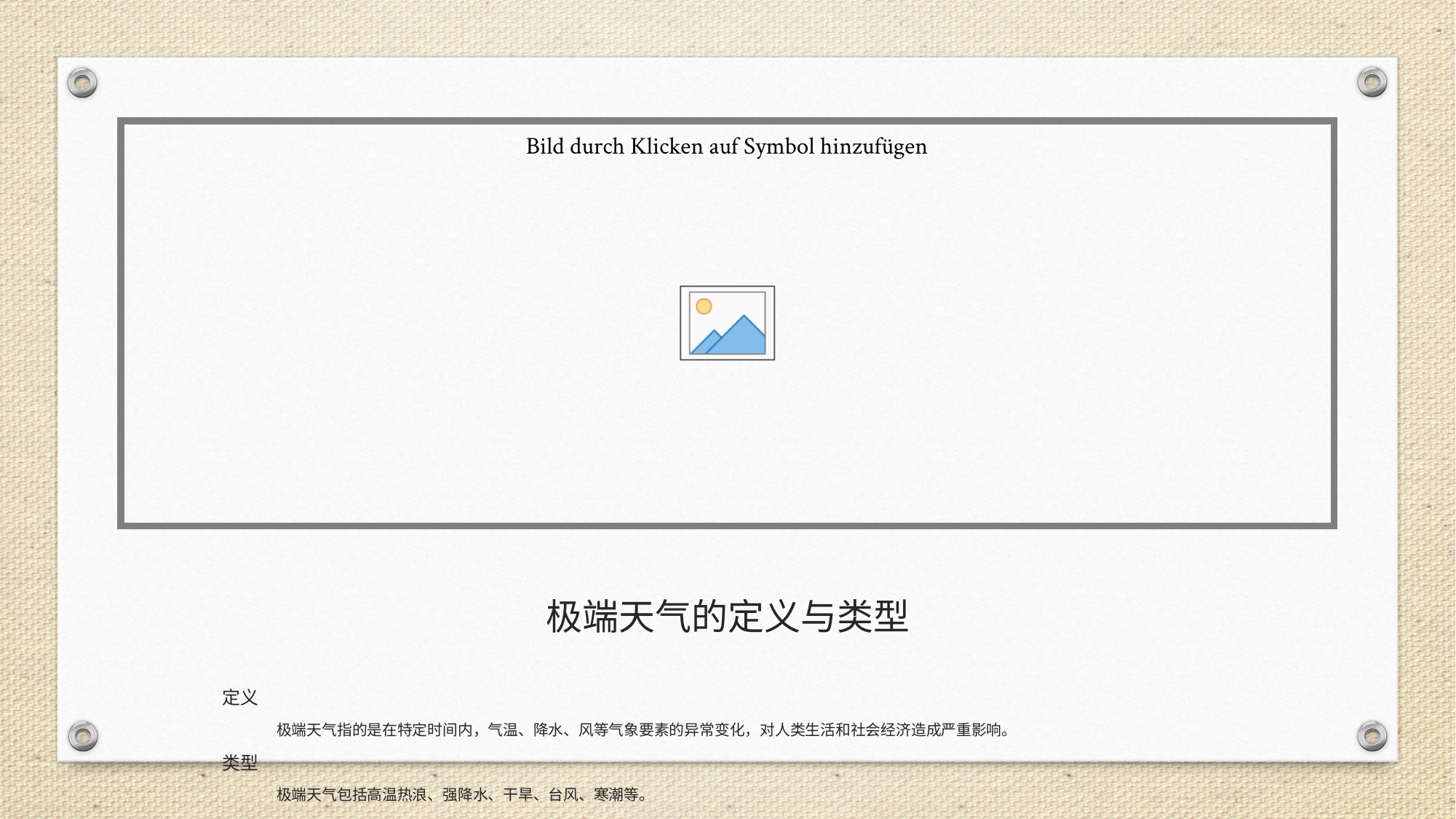

# 极端天气的定义与类型

定义
极端天气指的是在特定时间内，气温、降水、风等气象要素的异常变化，对人类生活和社会经济造成严重影响。
类型
极端天气包括高温热浪、强降水、干旱、台风、寒潮等。